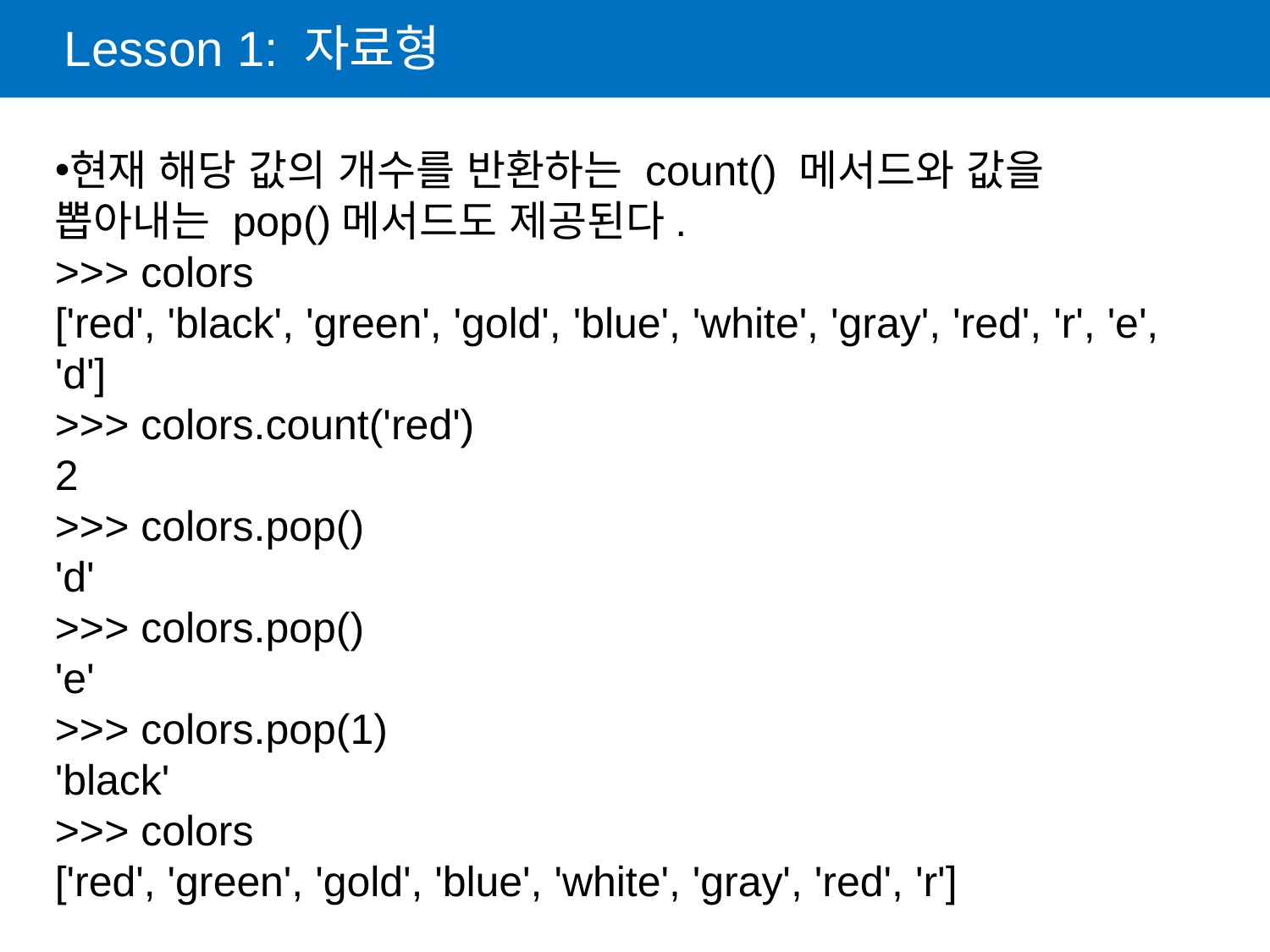

# Lesson 1: 자료형
현재 해당 값의 개수를 반환하는 count() 메서드와 값을 뽑아내는 pop()메서드도 제공된다.
>>> colors
['red', 'black', 'green', 'gold', 'blue', 'white', 'gray', 'red', 'r', 'e', 'd']
>>> colors.count('red')
2
>>> colors.pop()
'd'
>>> colors.pop()
'e'
>>> colors.pop(1)
'black'
>>> colors
['red', 'green', 'gold', 'blue', 'white', 'gray', 'red', 'r']